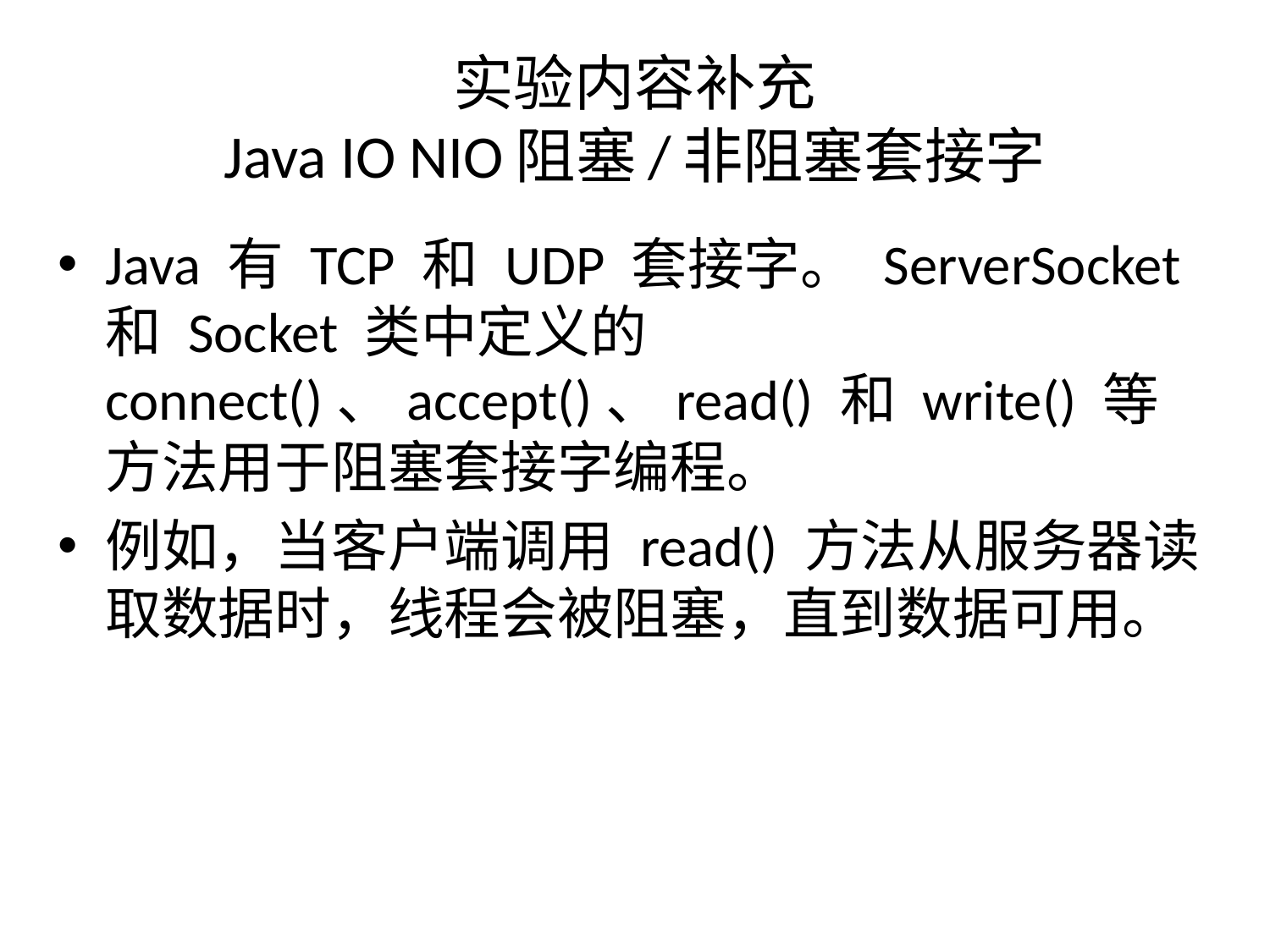

# 实验内容补充 Java IO NIO阻塞/非阻塞套接字
Java 有 TCP 和 UDP 套接字。 ServerSocket 和 Socket 类中定义的 connect()、accept()、read() 和 write() 等方法用于阻塞套接字编程。
例如，当客户端调用 read() 方法从服务器读取数据时，线程会被阻塞，直到数据可用。